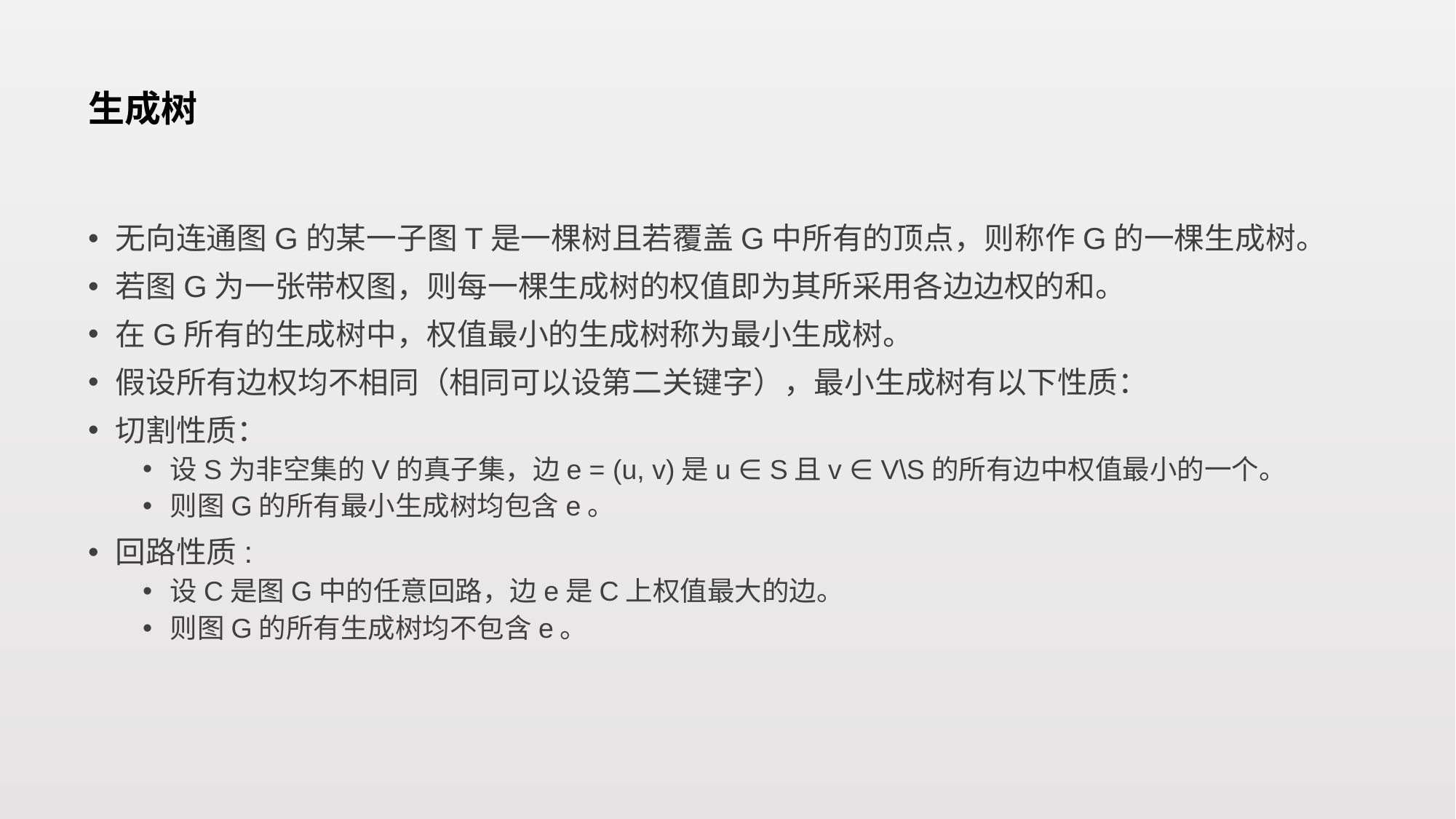

# 生成树
无向连通图G的某一子图T是一棵树且若覆盖G中所有的顶点，则称作G的一棵生成树。
若图G为一张带权图，则每一棵生成树的权值即为其所采用各边边权的和。
在G所有的生成树中，权值最小的生成树称为最小生成树。
假设所有边权均不相同（相同可以设第二关键字），最小生成树有以下性质：
切割性质：
设S为非空集的V的真子集，边e = (u, v)是u ∈ S且v ∈ V\S的所有边中权值最小的一个。
则图G的所有最小生成树均包含e。
回路性质:
设C是图G中的任意回路，边e是C上权值最大的边。
则图G的所有生成树均不包含e。